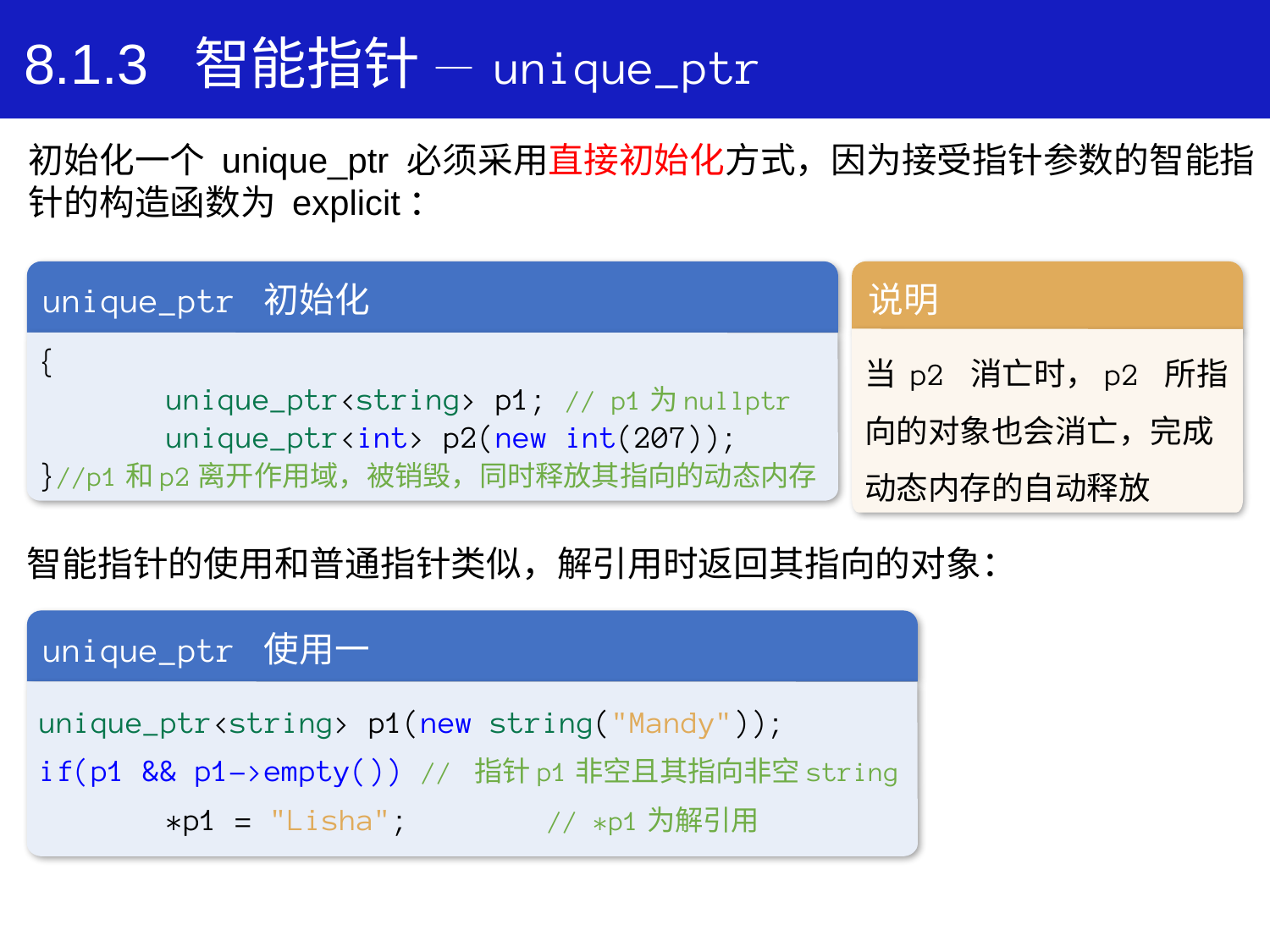

8.1.3  智能指针 — unique_ptr
初始化一个 unique_ptr 必须采用直接初始化方式，因为接受指针参数的智能指针的构造函数为 explicit：
说明
当 p2 消亡时，p2 所指向的对象也会消亡，完成动态内存的自动释放
unique_ptr 初始化
{
	unique_ptr<string> p1; // p1为nullptr
	unique_ptr<int> p2(new int(207));
}//p1和p2离开作用域，被销毁，同时释放其指向的动态内存
智能指针的使用和普通指针类似，解引用时返回其指向的对象：
unique_ptr 使用一
unique_ptr<string> p1(new string("Mandy"));
if(p1 && p1->empty()) // 指针p1非空且其指向非空string
	*p1 = "Lisha"; 	// *p1为解引用
10